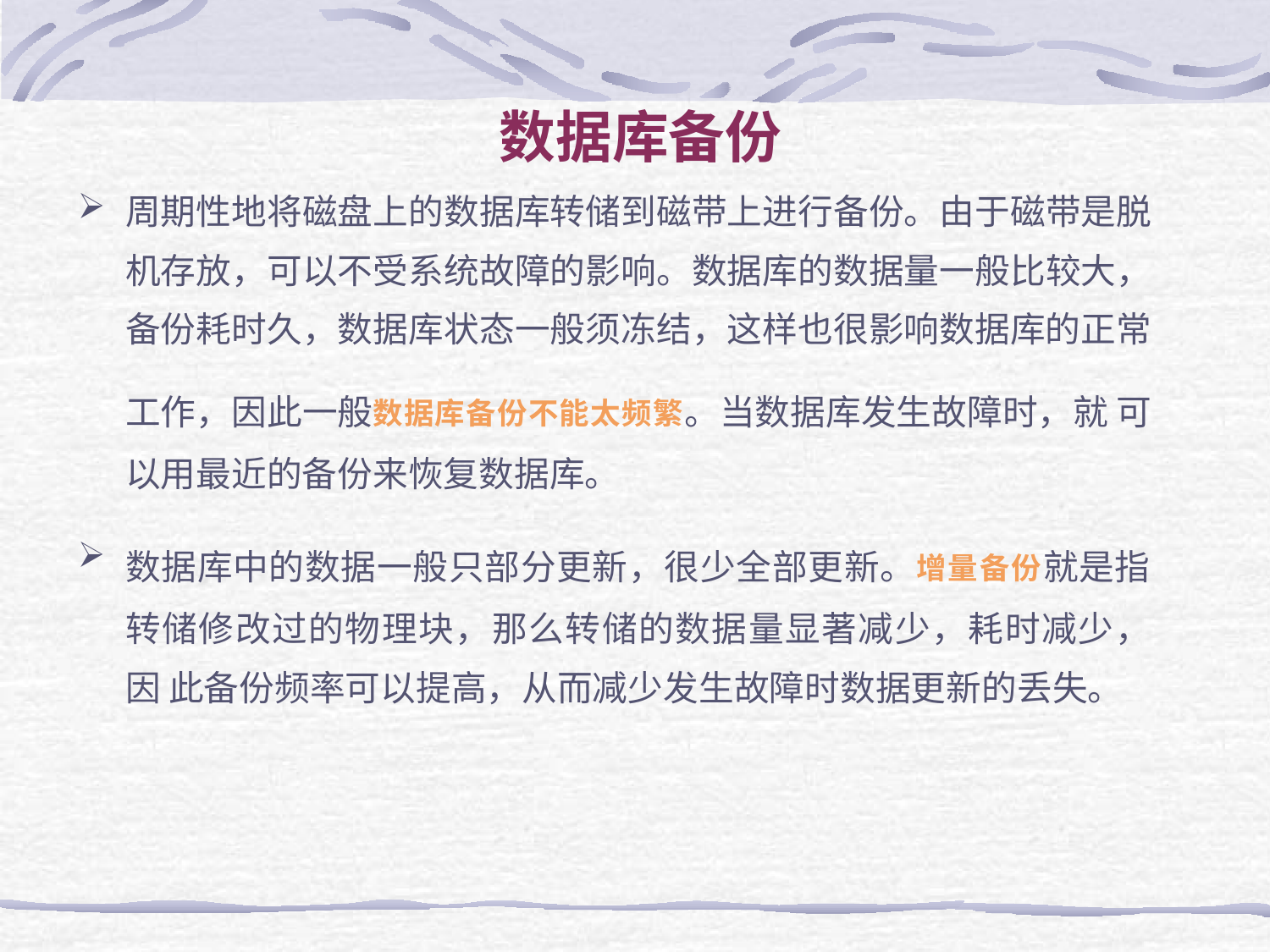

# 数据库备份
周期性地将磁盘上的数据库转储到磁带上进行备份。由于磁带是脱 机存放，可以不受系统故障的影响。数据库的数据量一般比较大， 备份耗时久，数据库状态一般须冻结，这样也很影响数据库的正常 工作，因此一般数据库备份不能太频繁。当数据库发生故障时，就 可以用最近的备份来恢复数据库。
数据库中的数据一般只部分更新，很少全部更新。增量备份就是指 转储修改过的物理块，那么转储的数据量显著减少，耗时减少，因 此备份频率可以提高，从而减少发生故障时数据更新的丢失。